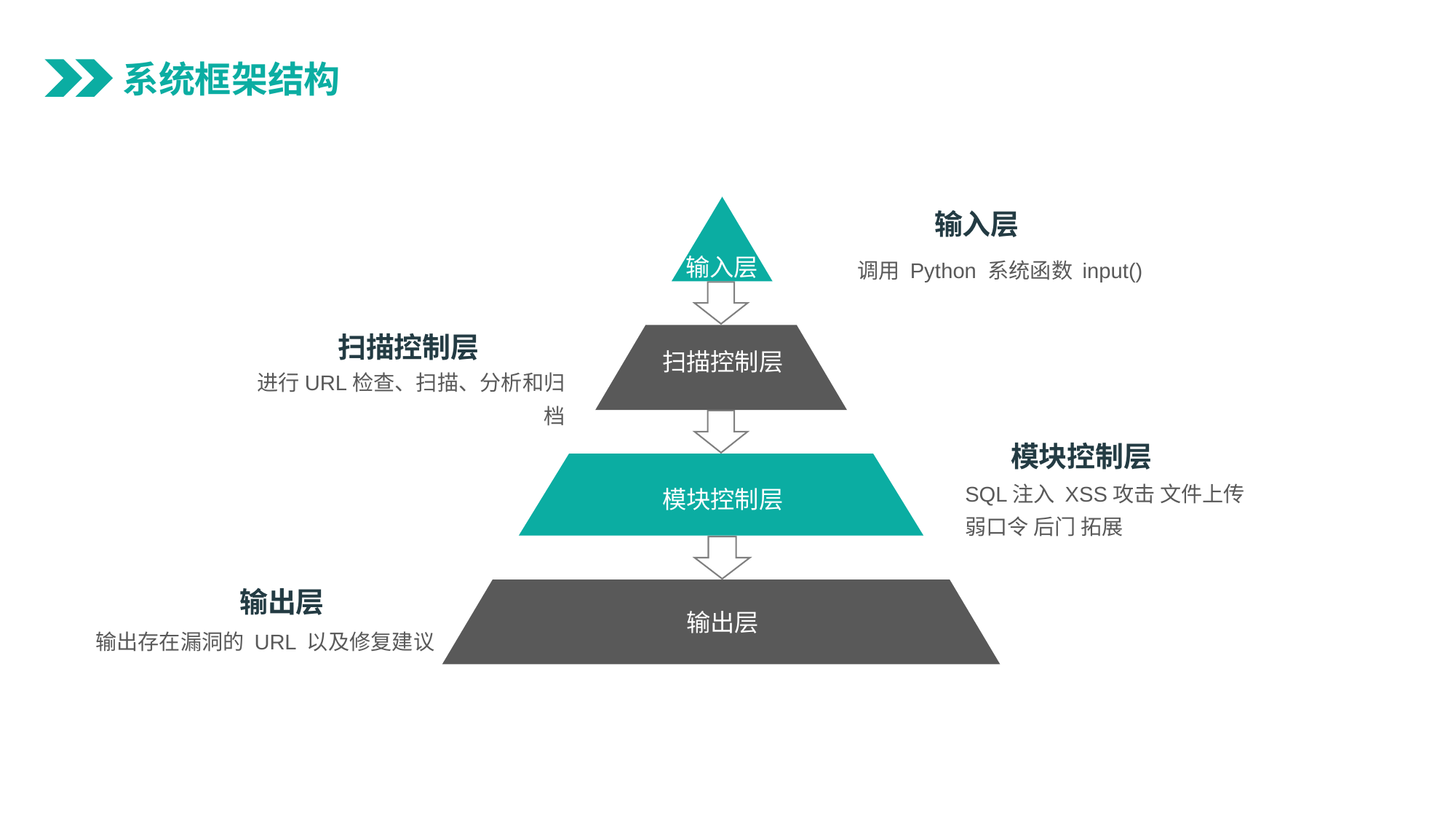

系统框架结构

输入层

扫描控制层

模块控制层

输出层
输入层
调用 Python 系统函数 input()

扫描控制层
进行URL检查、扫描、分析和归档

模块控制层
SQL注入 XSS攻击 文件上传        弱口令 后门 拓展

输出层
输出存在漏洞的 URL 以及修复建议